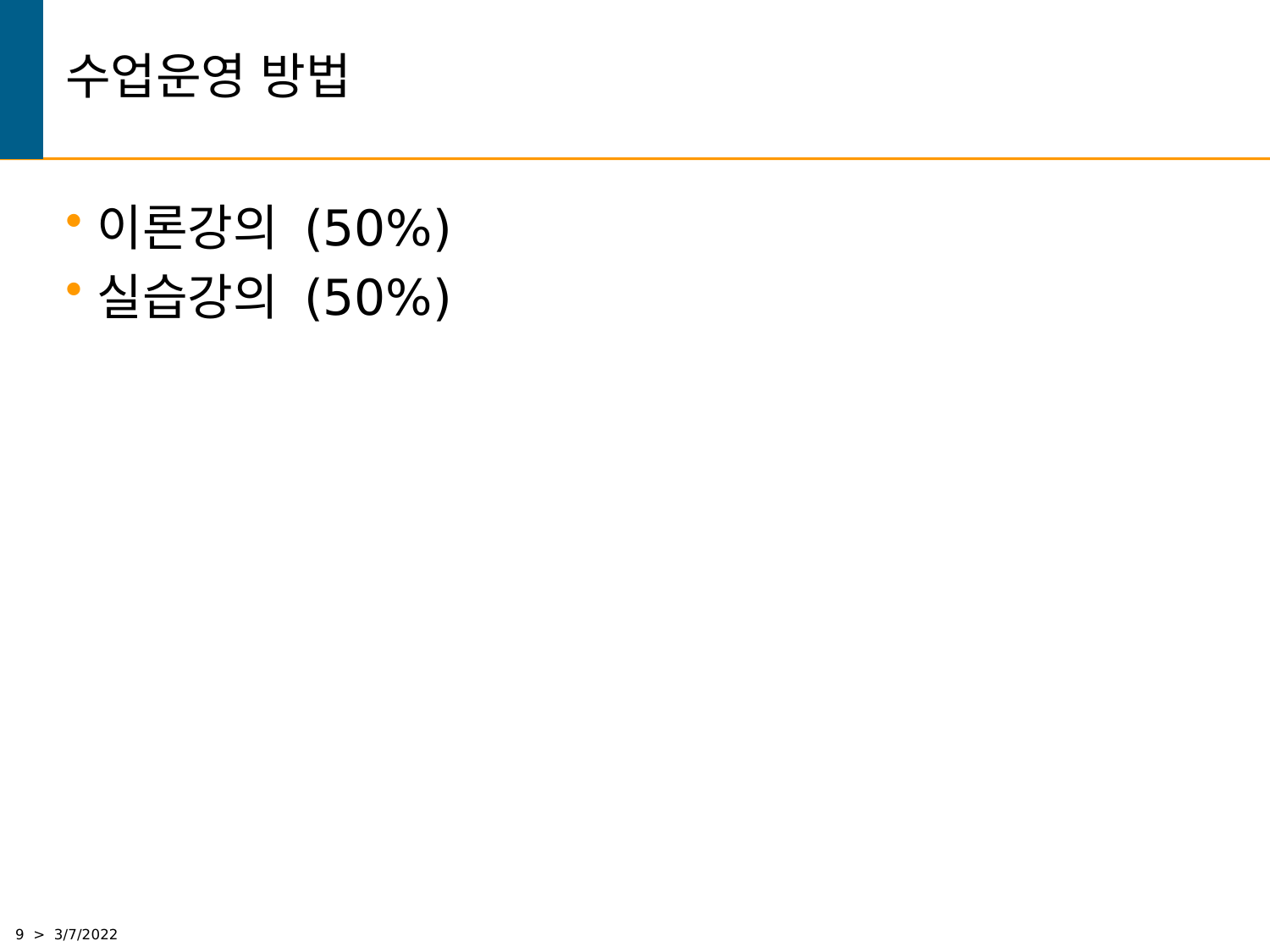

# 수업운영 방법
이론강의 (50%)
실습강의 (50%)
9  >  3/7/2022